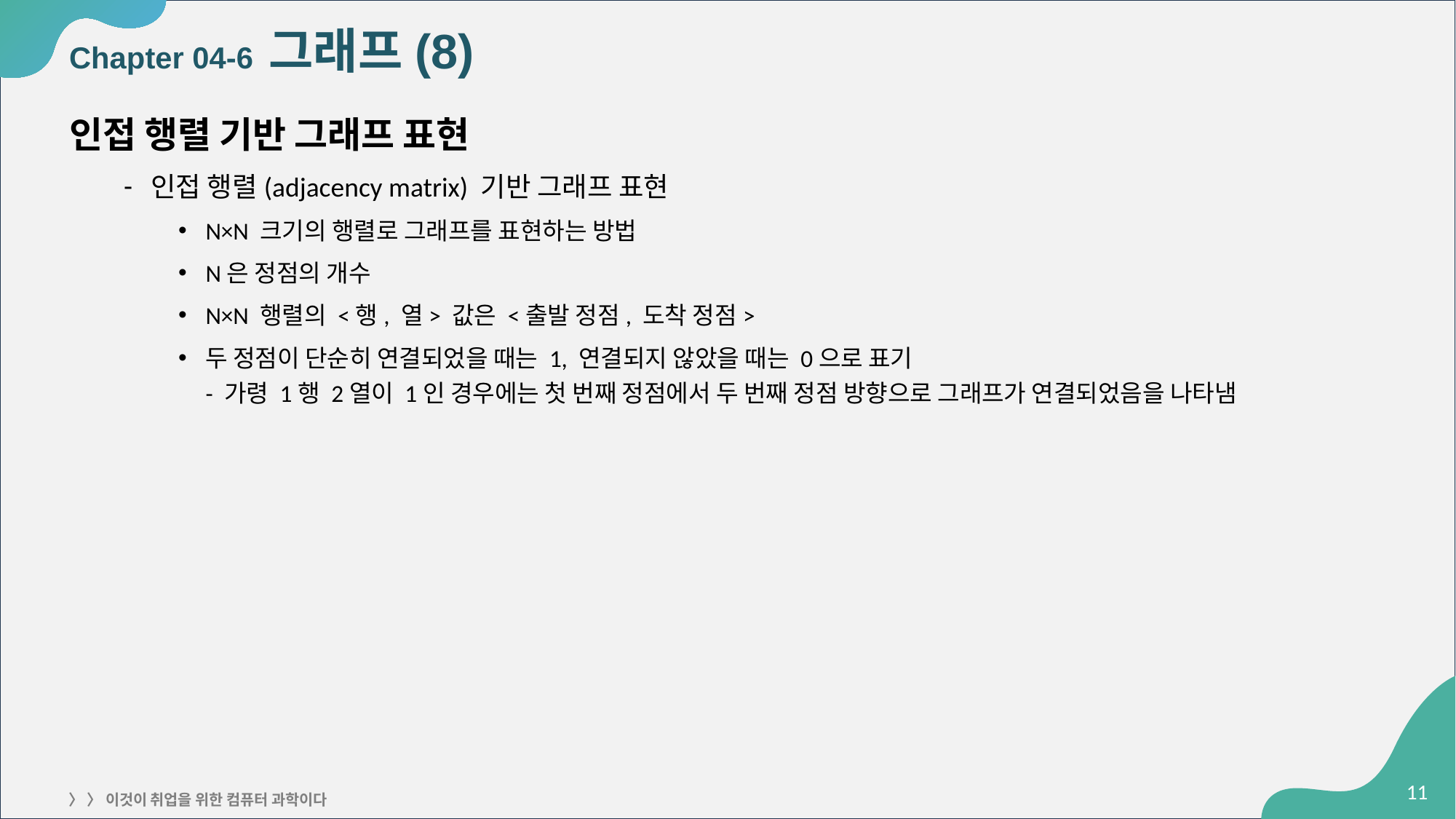

# Chapter 04-6 그래프(8)
인접 행렬 기반 그래프 표현
인접 행렬(adjacency matrix) 기반 그래프 표현
N×N 크기의 행렬로 그래프를 표현하는 방법
N은 정점의 개수
N×N 행렬의 <행, 열> 값은 <출발 정점, 도착 정점>
두 정점이 단순히 연결되었을 때는 1, 연결되지 않았을 때는 0으로 표기
- 가령 1행 2열이 1인 경우에는 첫 번째 정점에서 두 번째 정점 방향으로 그래프가 연결되었음을 나타냄
11
〉 〉 이것이 취업을 위한 컴퓨터 과학이다